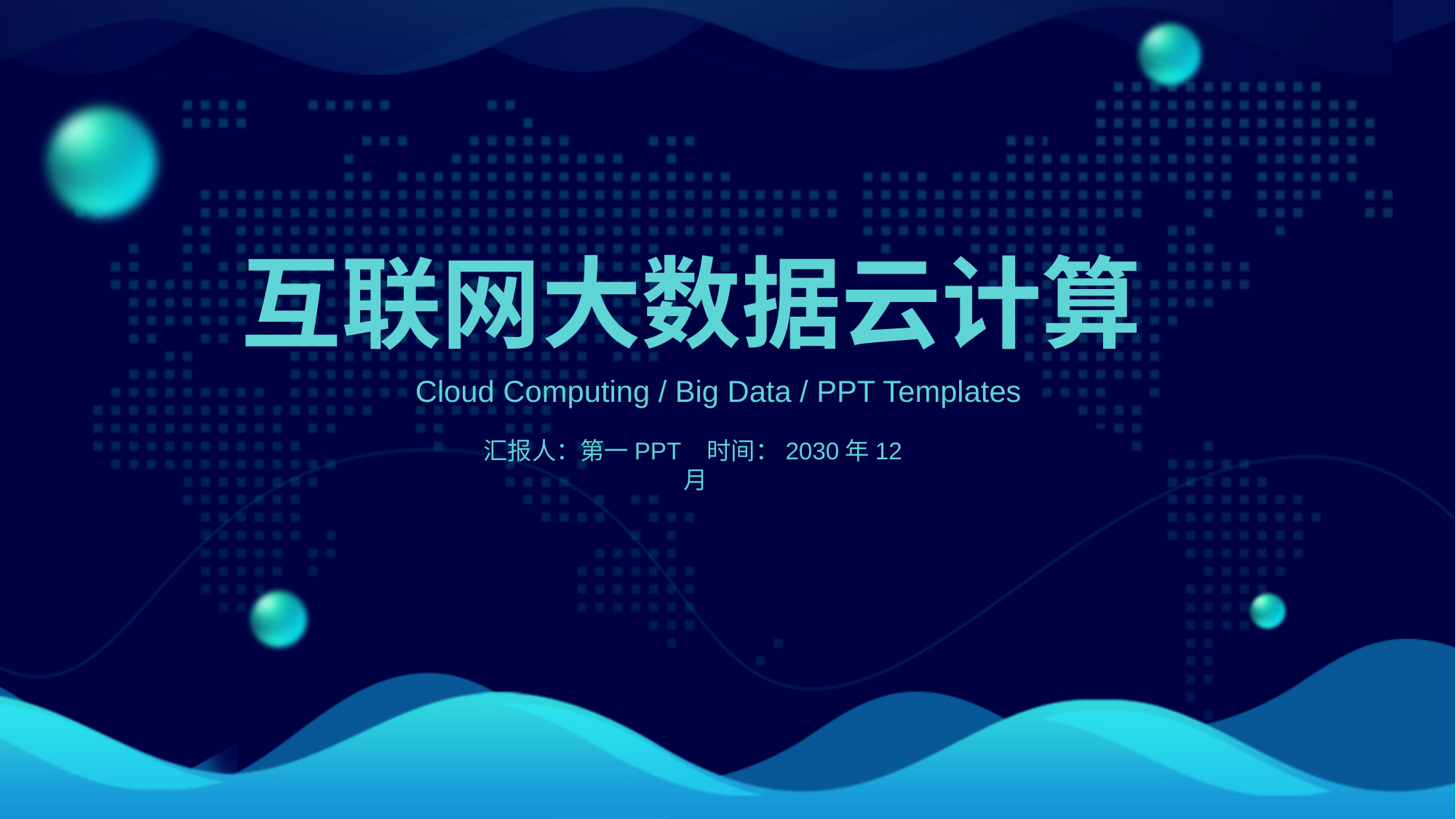

互联网大数据云计算
Cloud Computing / Big Data / PPT Templates
汇报人：第一PPT   时间：2030年12月